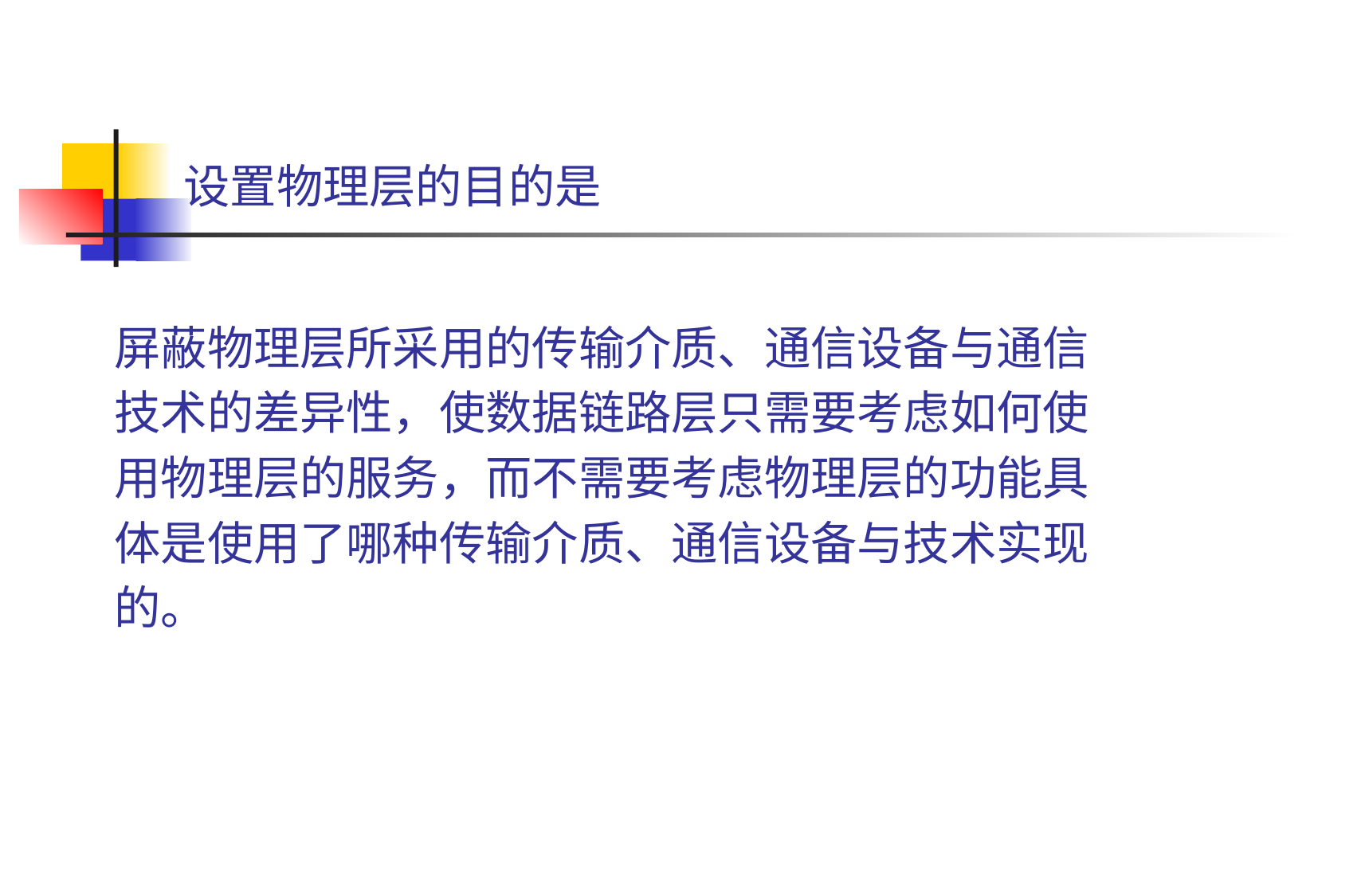

# 设置物理层的目的是

屏蔽物理层所采用的传输介质、通信设备与通信
技术的差异性，使数据链路层只需要考虑如何使
用物理层的服务，而不需要考虑物理层的功能具
体是使用了哪种传输介质、通信设备与技术实现
的。